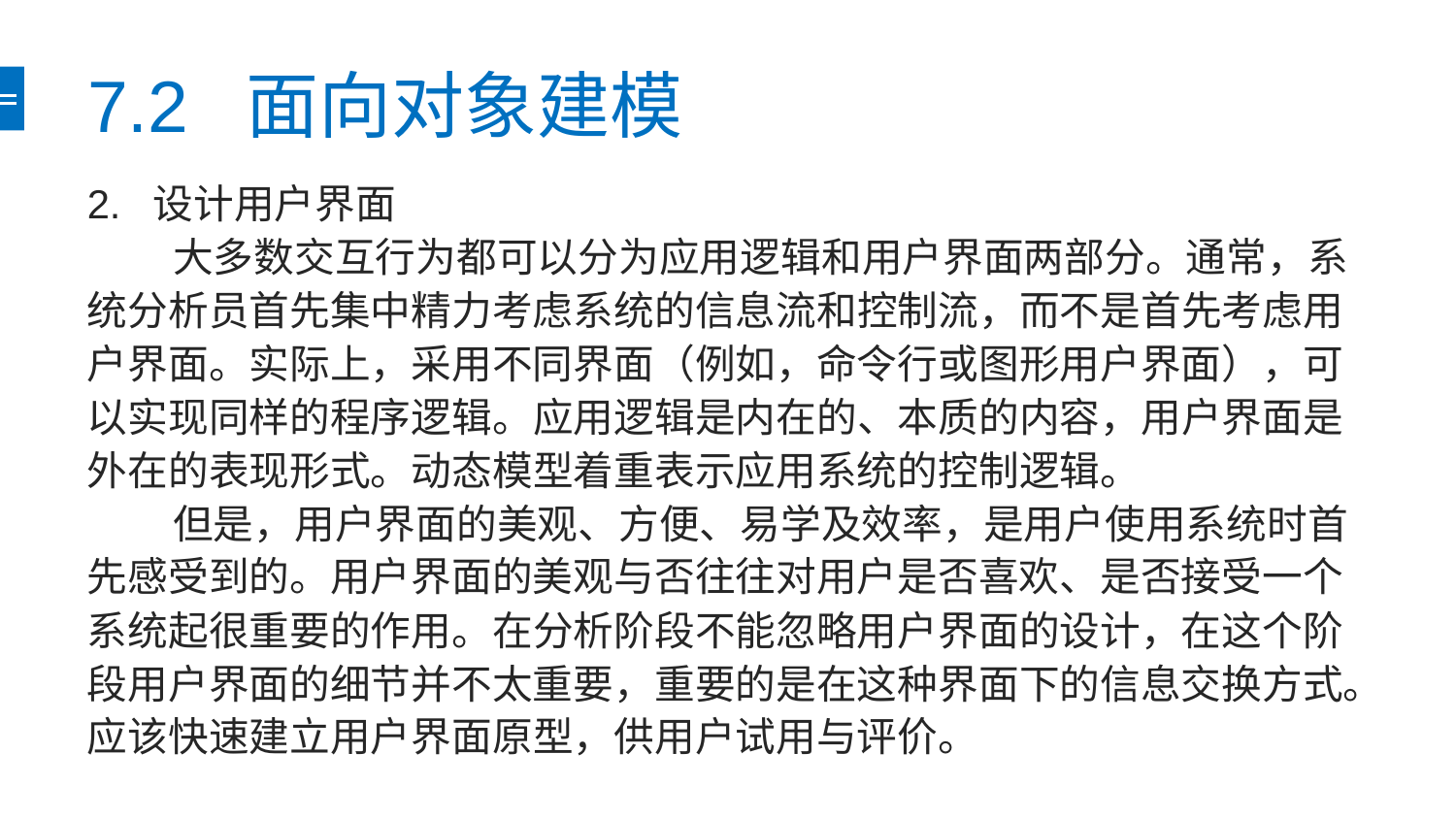

# 7.2  面向对象建模
2.  设计用户界面
大多数交互行为都可以分为应用逻辑和用户界面两部分。通常，系统分析员首先集中精力考虑系统的信息流和控制流，而不是首先考虑用户界面。实际上，采用不同界面（例如，命令行或图形用户界面），可以实现同样的程序逻辑。应用逻辑是内在的、本质的内容，用户界面是外在的表现形式。动态模型着重表示应用系统的控制逻辑。
但是，用户界面的美观、方便、易学及效率，是用户使用系统时首先感受到的。用户界面的美观与否往往对用户是否喜欢、是否接受一个系统起很重要的作用。在分析阶段不能忽略用户界面的设计，在这个阶段用户界面的细节并不太重要，重要的是在这种界面下的信息交换方式。应该快速建立用户界面原型，供用户试用与评价。